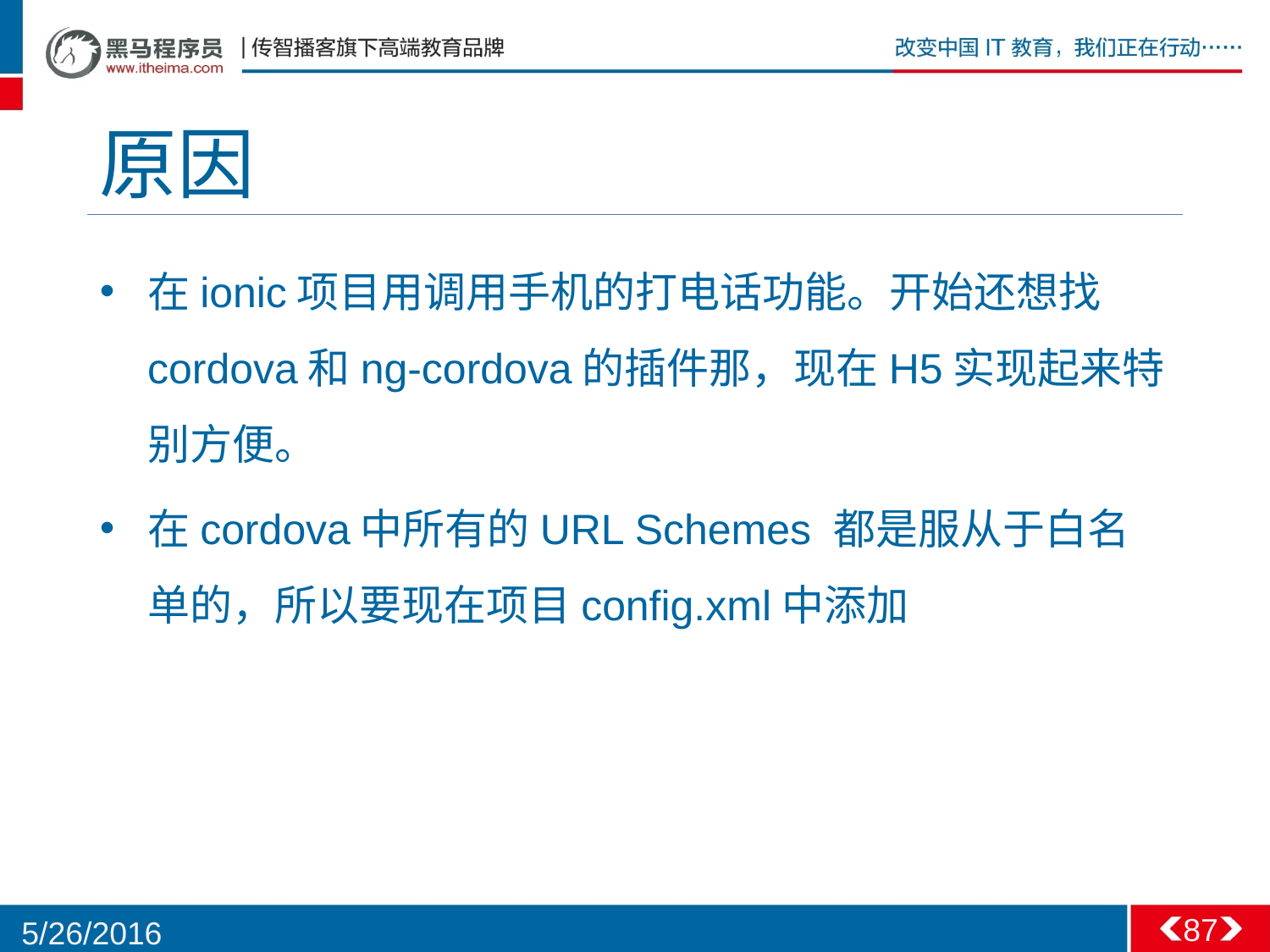

# 原因
在ionic项目用调用手机的打电话功能。开始还想找cordova和ng-cordova的插件那，现在H5实现起来特别方便。
在cordova中所有的URL Schemes 都是服从于白名单的，所以要现在项目config.xml中添加

87

5/26/2016